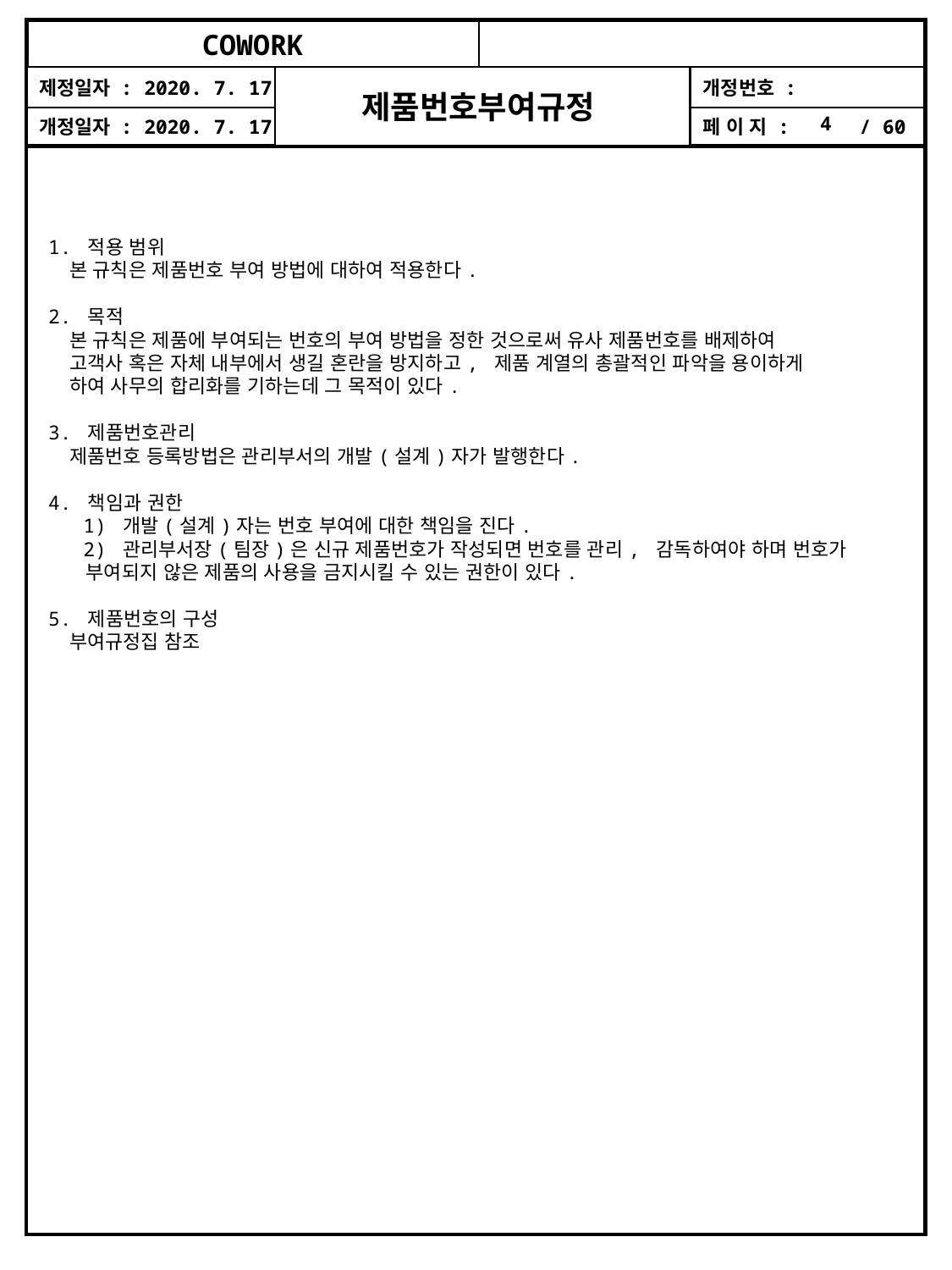

1. 적용 범위
   본 규칙은 제품번호 부여 방법에 대하여 적용한다.

2. 목적
   본 규칙은 제품에 부여되는 번호의 부여 방법을 정한 것으로써 유사 제품번호를 배제하여
   고객사 혹은 자체 내부에서 생길 혼란을 방지하고, 제품 계열의 총괄적인 파악을 용이하게
   하여 사무의 합리화를 기하는데 그 목적이 있다.

3. 제품번호관리
   제품번호 등록방법은 관리부서의 개발(설계)자가 발행한다.

4. 책임과 권한
   1) 개발(설계)자는 번호 부여에 대한 책임을 진다.
   2) 관리부서장(팀장)은 신규 제품번호가 작성되면 번호를 관리, 감독하여야 하며 번호가
      부여되지 않은 제품의 사용을 금지시킬 수 있는 권한이 있다.

5. 제품번호의 구성
   부여규정집 참조